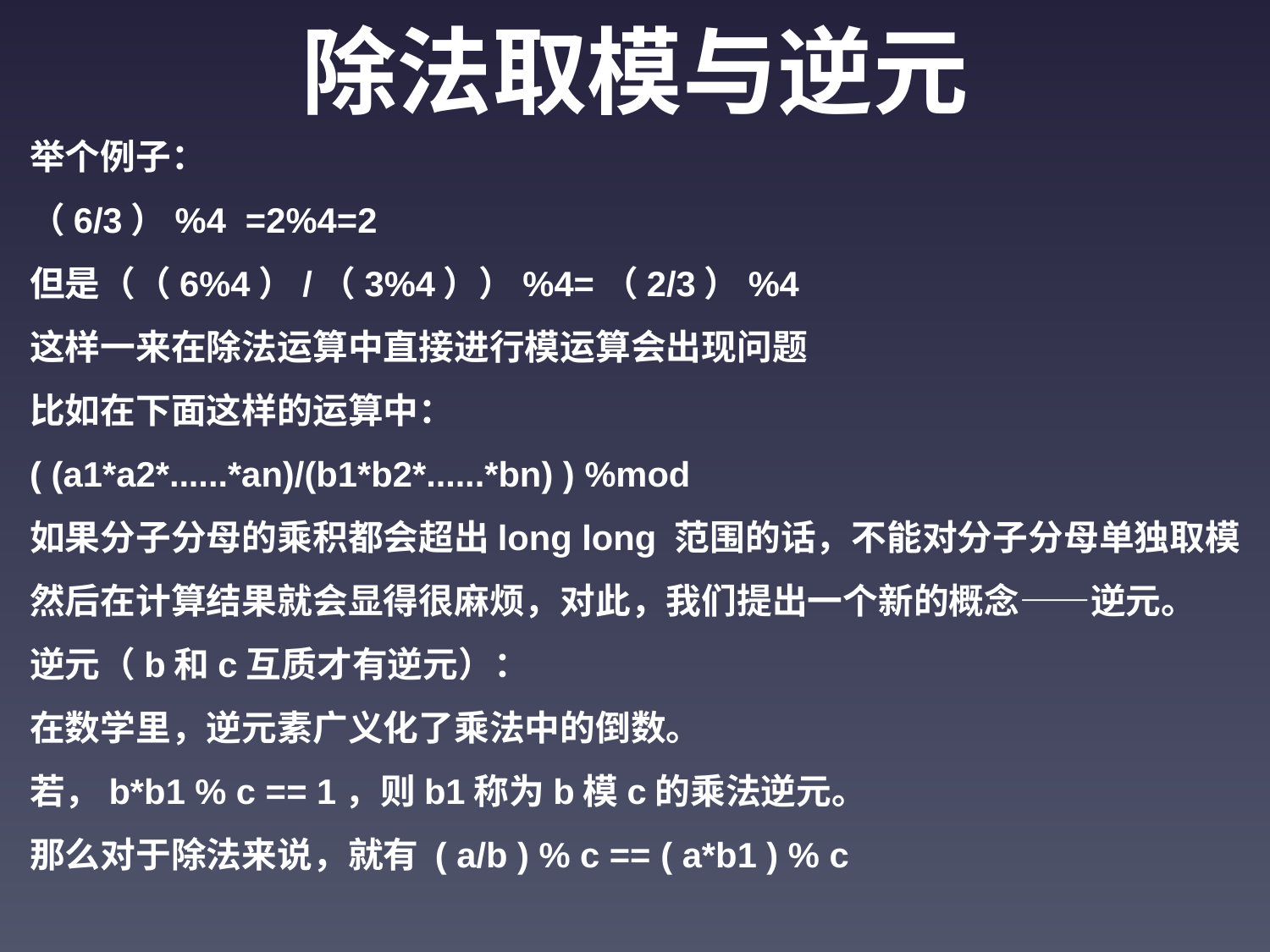

除法取模与逆元
举个例子：
（6/3）%4  =2%4=2
但是（（6%4）/（3%4））%4=（2/3）%4
这样一来在除法运算中直接进行模运算会出现问题
比如在下面这样的运算中：
( (a1*a2*......*an)/(b1*b2*......*bn) ) %mod
如果分子分母的乘积都会超出long long 范围的话，不能对分子分母单独取模
然后在计算结果就会显得很麻烦，对此，我们提出一个新的概念——逆元。
逆元（b和c互质才有逆元）：
在数学里，逆元素广义化了乘法中的倒数。
若，b*b1 % c == 1，则b1称为b模c的乘法逆元。
那么对于除法来说，就有 ( a/b ) % c == ( a*b1 ) % c